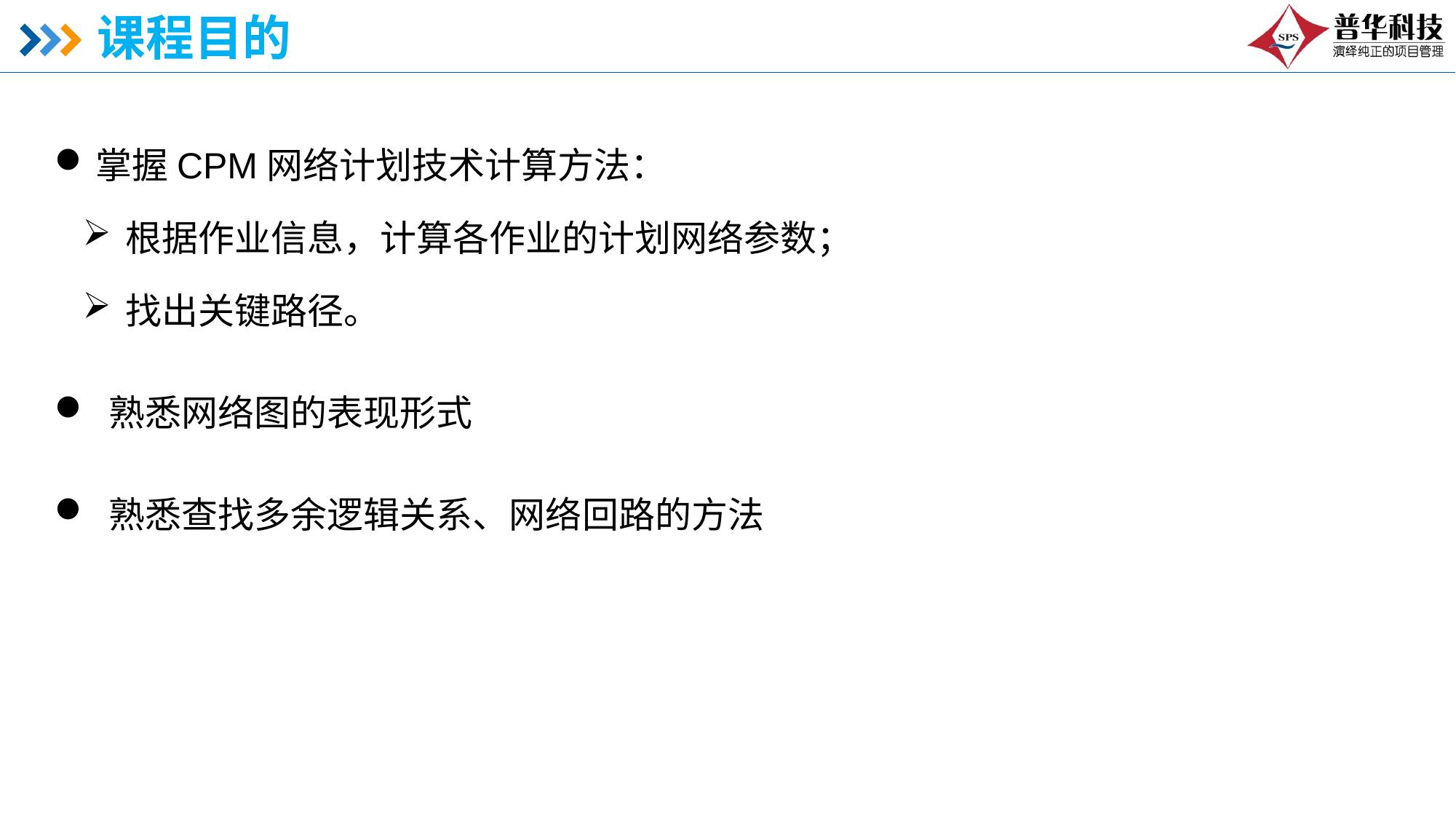

# 课程目的
掌握CPM网络计划技术计算方法：
根据作业信息，计算各作业的计划网络参数；
找出关键路径。

熟悉网络图的表现形式

熟悉查找多余逻辑关系、网络回路的方法